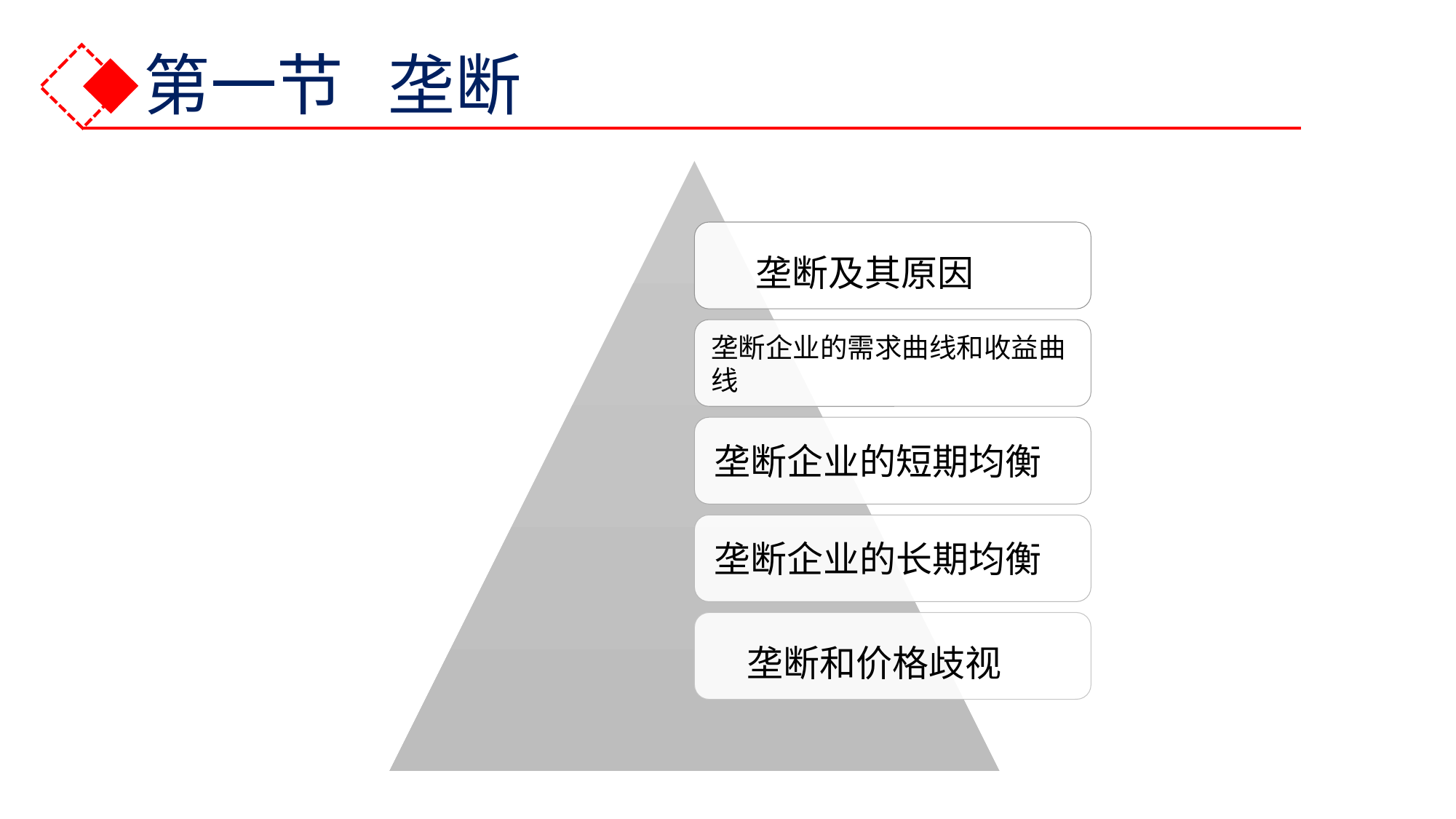

# 第一节   垄断

    垄断及其原因
垄断企业的需求曲线和收益曲线
垄断企业的短期均衡
垄断企业的长期均衡

   垄断和价格歧视